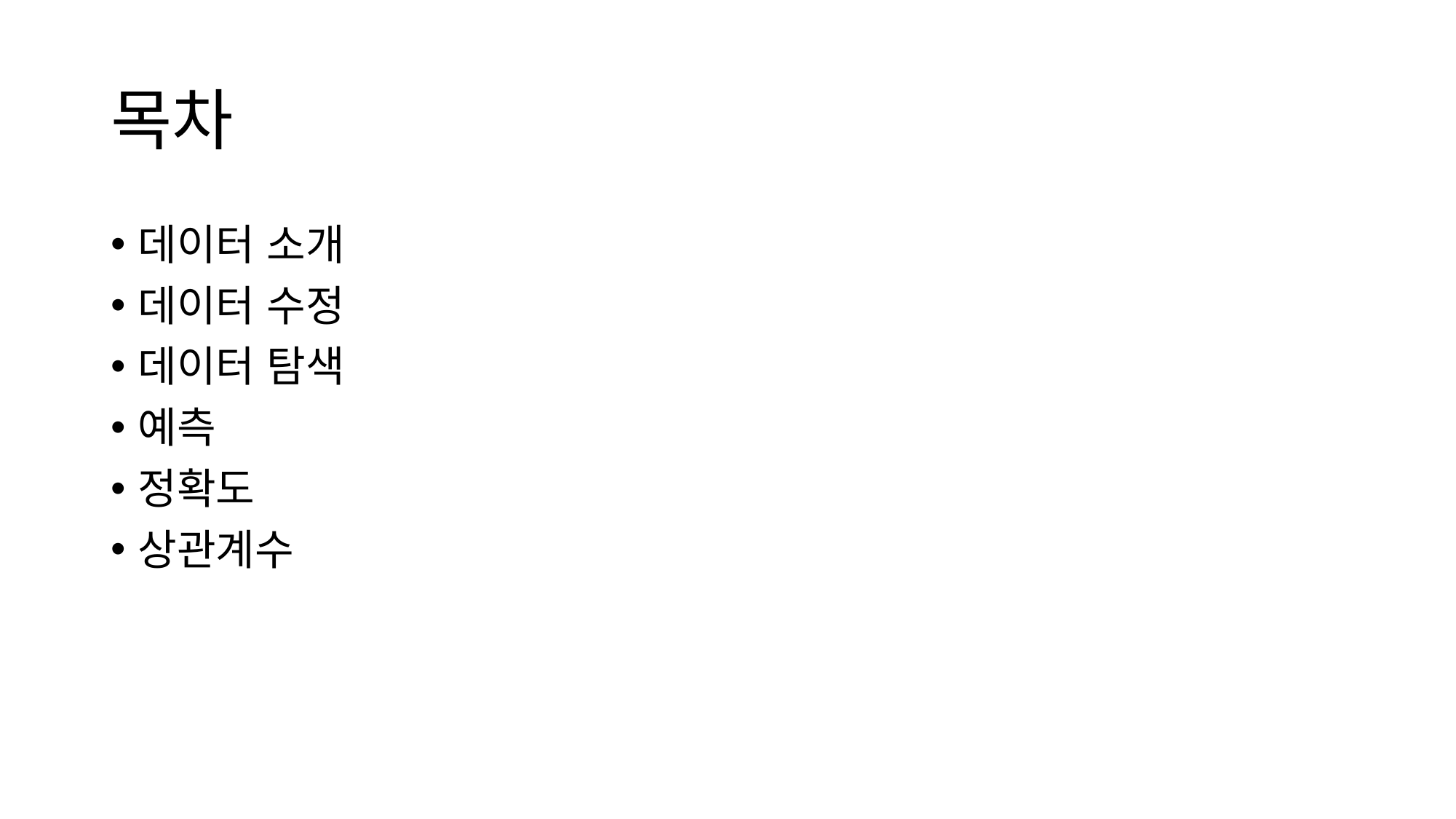

# 목차
데이터 소개
데이터 수정
데이터 탐색
예측
정확도
상관계수